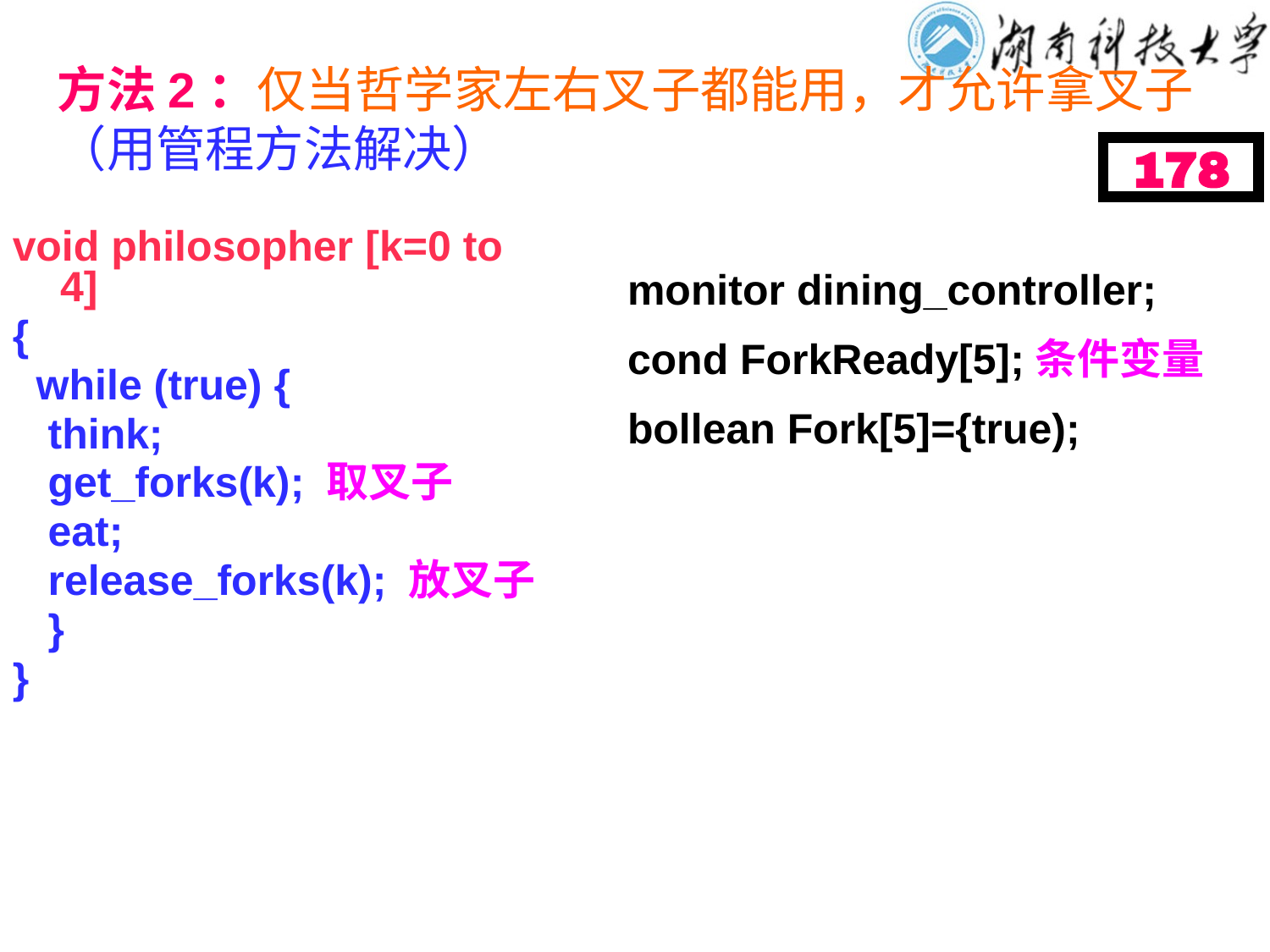

# 方法2：仅当哲学家左右叉子都能用，才允许拿叉子 （用管程方法解决）
178
void philosopher [k=0 to 4]
{
  while (true) {
   think;
   get_forks(k); 取叉子
   eat;
   release_forks(k); 放叉子
   }
}
monitor dining_controller;
cond ForkReady[5];条件变量
bollean Fork[5]={true);